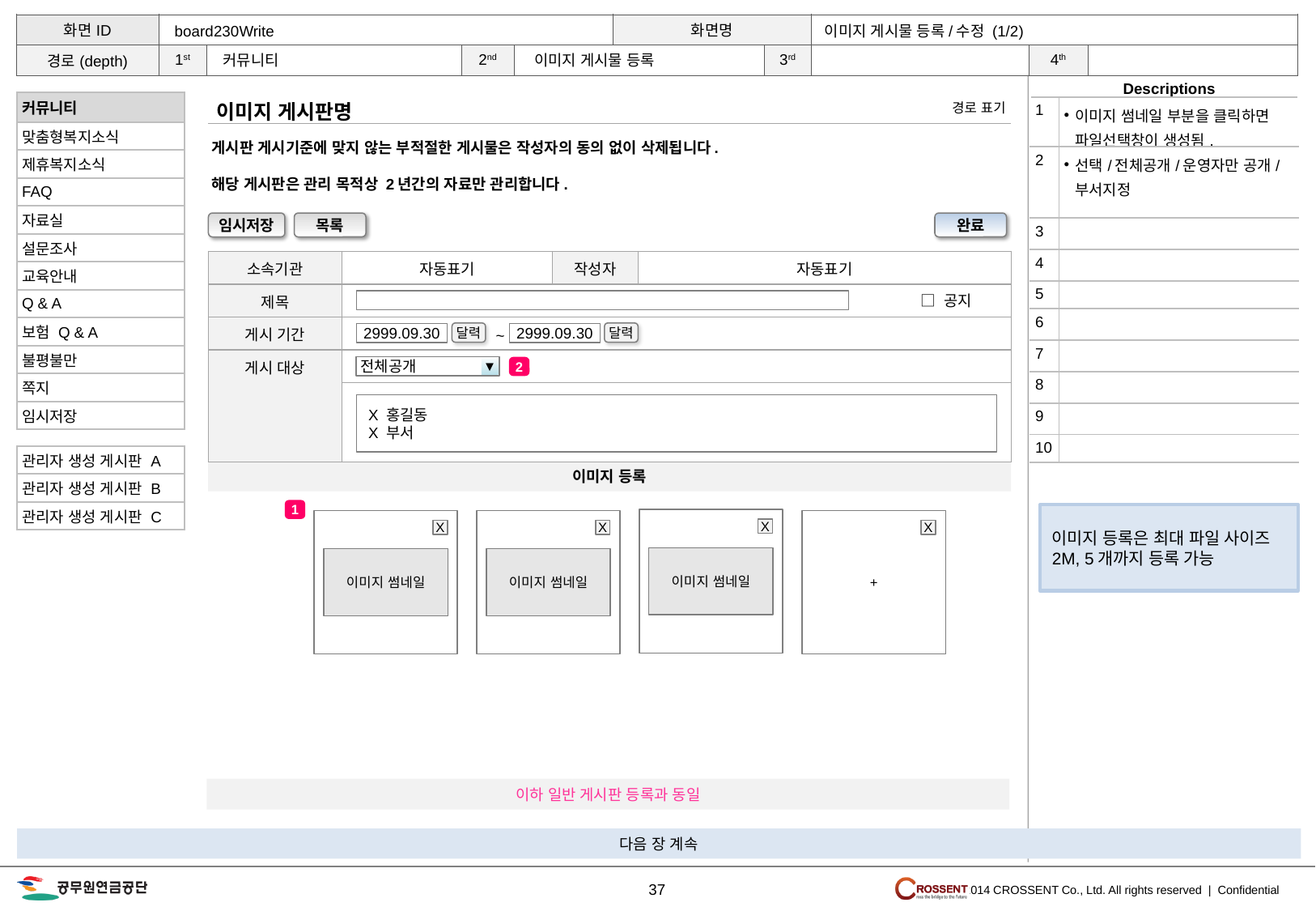

이미지 게시물 등록/수정 (1/2)
board230Write
이미지 게시물 등록
커뮤니티
이미지 게시판명
| 커뮤니티 |
| --- |
| 맞춤형복지소식 |
| 제휴복지소식 |
| FAQ |
| 자료실 |
| 설문조사 |
| 교육안내 |
| Q & A |
| 보험 Q & A |
| 불평불만 |
| 쪽지 |
| 임시저장 |
경로 표기
| 1 | 이미지 썸네일 부분을 클릭하면 파일선택창이 생성됨. |
| --- | --- |
| 2 | 선택/전체공개/운영자만 공개/부서지정 |
| 3 |  |
| 4 |  |
| 5 |  |
| 6 |  |
| 7 |  |
| 8 |  |
| 9 |  |
| 10 |  |
게시판 게시기준에 맞지 않는 부적절한 게시물은 작성자의 동의 없이 삭제됩니다.

해당 게시판은 관리 목적상 2년간의 자료만 관리합니다.
임시저장
목록
완료
| 소속기관 | 자동표기 | 작성자 | 자동표기 |
| --- | --- | --- | --- |
| 제목 | 공지 |  |  |
| 게시 기간 |  |  |  |
| 게시 대상 |  |  |  |
|  |  |  |  |
□ 공지

~
달력
달력
2999.09.30
2999.09.30
▼

전체공개
2
X 홍길동
X 부서
| 관리자 생성 게시판 A |
| --- |
| 관리자 생성 게시판 B |
| 관리자 생성 게시판 C |
이미지 등록
1
이미지 등록은 최대 파일 사이즈 2M, 5개까지 등록 가능
IMG
120X120
pixels
IMG
120X120
pixels
IMG
120X120
pixels
+
X
X
X
X
이미지 썸네일
이미지 썸네일
이미지 썸네일
이하 일반 게시판 등록과 동일
37